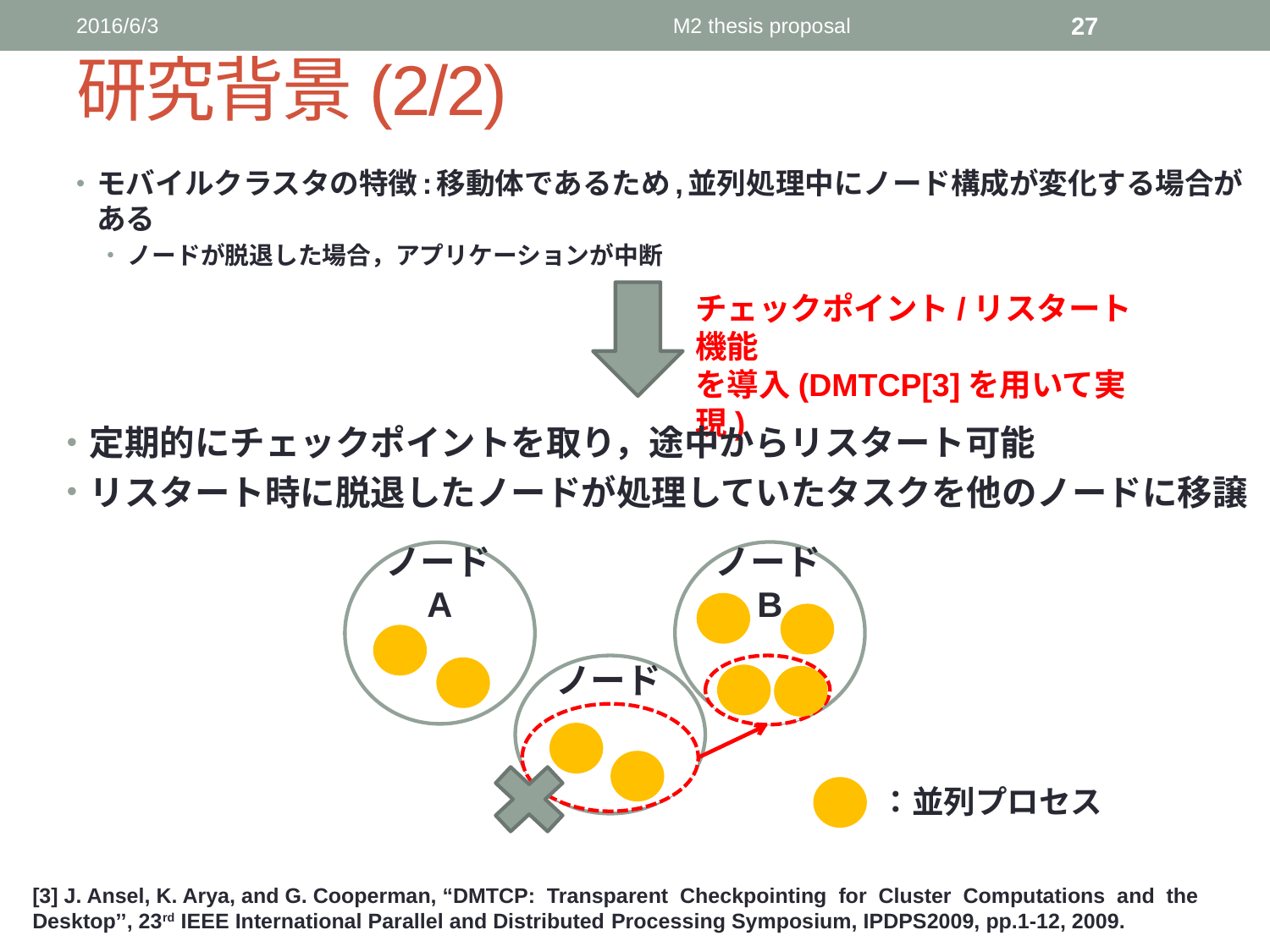

2016/6/3
M2 thesis proposal
27
研究背景(2/2)
モバイルクラスタの特徴:移動体であるため,並列処理中にノード構成が変化する場合がある
ノードが脱退した場合，アプリケーションが中断

チェックポイント/リスタート機能
を導入(DMTCP[3]を用いて実現)
定期的にチェックポイントを取り，途中からリスタート可能
リスタート時に脱退したノードが処理していたタスクを他のノードに移譲
ノードB

ノードA

ノードC

：並列プロセス

[3] J. Ansel, K. Arya, and G. Cooperman, “DMTCP:  Transparent  Checkpointing  for  Cluster  Computations  and  the Desktop’’, 23rd IEEE International Parallel and Distributed Processing Symposium, IPDPS2009, pp.1-12, 2009.